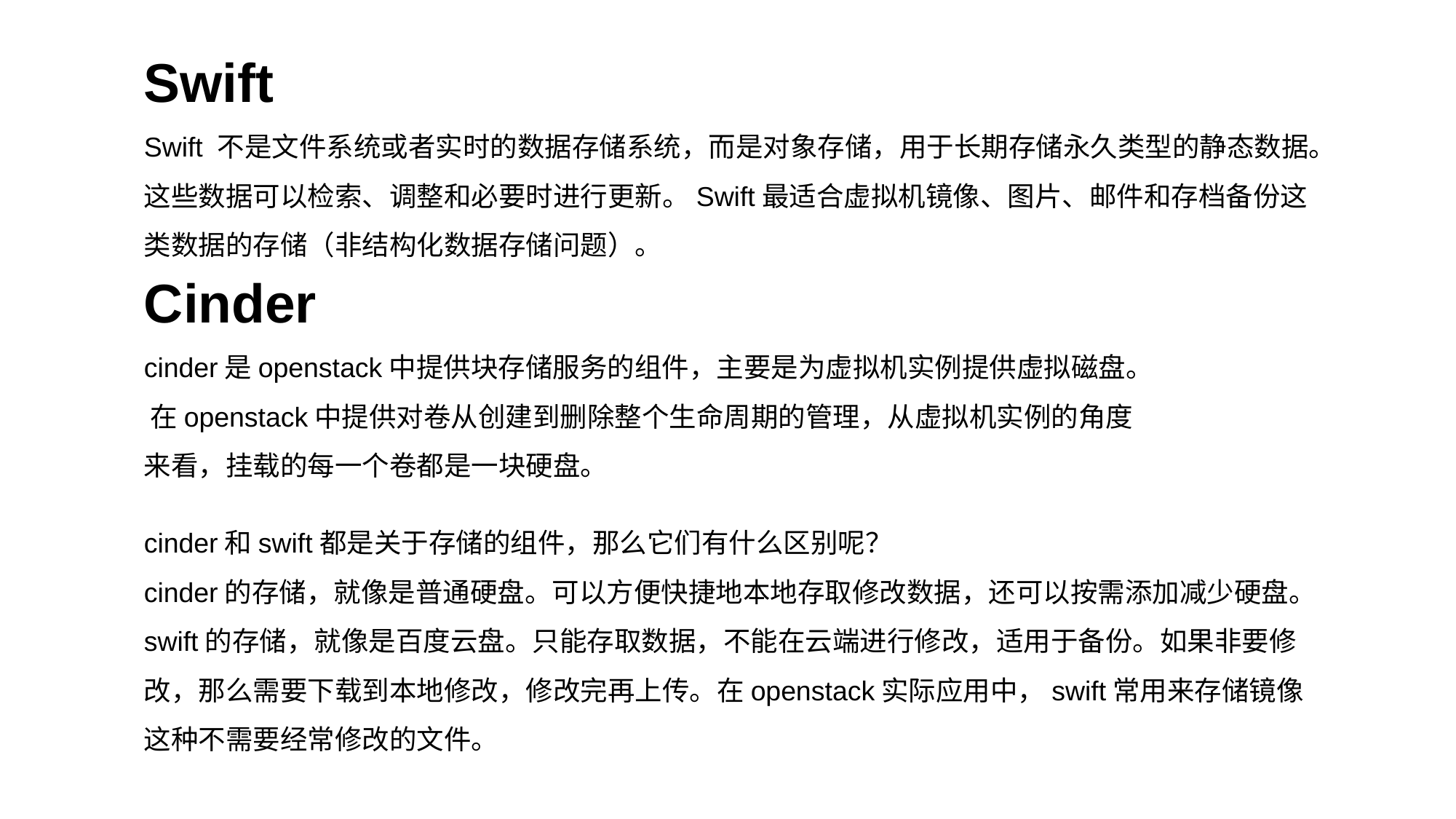

Swift
Swift 不是文件系统或者实时的数据存储系统，而是对象存储，用于长期存储永久类型的静态数据。这些数据可以检索、调整和必要时进行更新。Swift最适合虚拟机镜像、图片、邮件和存档备份这类数据的存储（非结构化数据存储问题）。
Cinder
cinder是openstack中提供块存储服务的组件，主要是为虚拟机实例提供虚拟磁盘。 在openstack中提供对卷从创建到删除整个生命周期的管理，从虚拟机实例的角度来看，挂载的每一个卷都是一块硬盘。
cinder和swift都是关于存储的组件，那么它们有什么区别呢？
cinder的存储，就像是普通硬盘。可以方便快捷地本地存取修改数据，还可以按需添加减少硬盘。
swift的存储，就像是百度云盘。只能存取数据，不能在云端进行修改，适用于备份。如果非要修改，那么需要下载到本地修改，修改完再上传。在openstack实际应用中，swift常用来存储镜像这种不需要经常修改的文件。